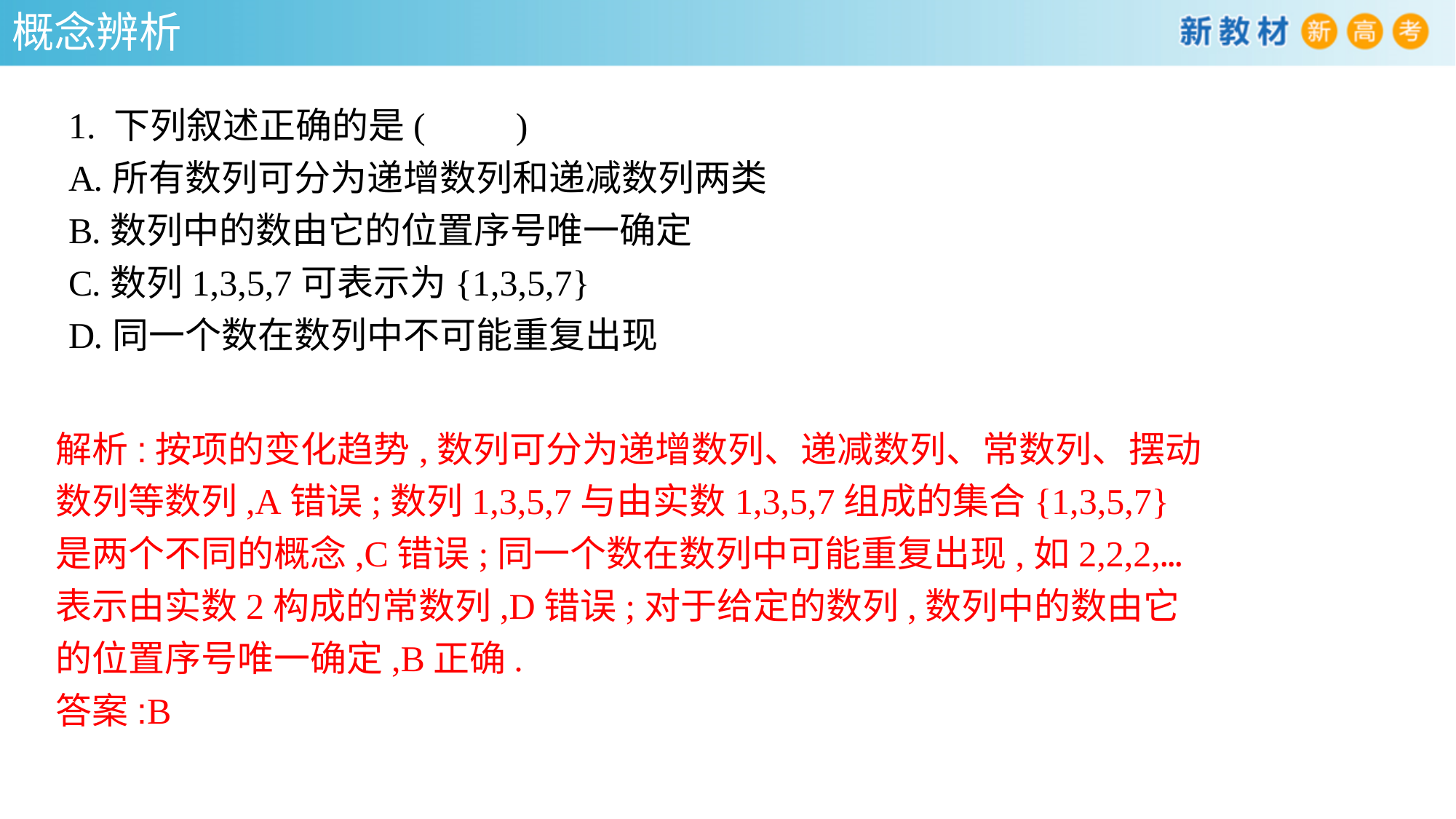

概念辨析
1. 下列叙述正确的是(　　)
A.所有数列可分为递增数列和递减数列两类
B.数列中的数由它的位置序号唯一确定
C.数列1,3,5,7可表示为{1,3,5,7}
D.同一个数在数列中不可能重复出现
解析:按项的变化趋势,数列可分为递增数列、递减数列、常数列、摆动数列等数列,A错误;数列1,3,5,7与由实数1,3,5,7组成的集合{1,3,5,7}是两个不同的概念,C错误;同一个数在数列中可能重复出现,如2,2,2,…表示由实数2构成的常数列,D错误;对于给定的数列,数列中的数由它的位置序号唯一确定,B正确.
答案:B